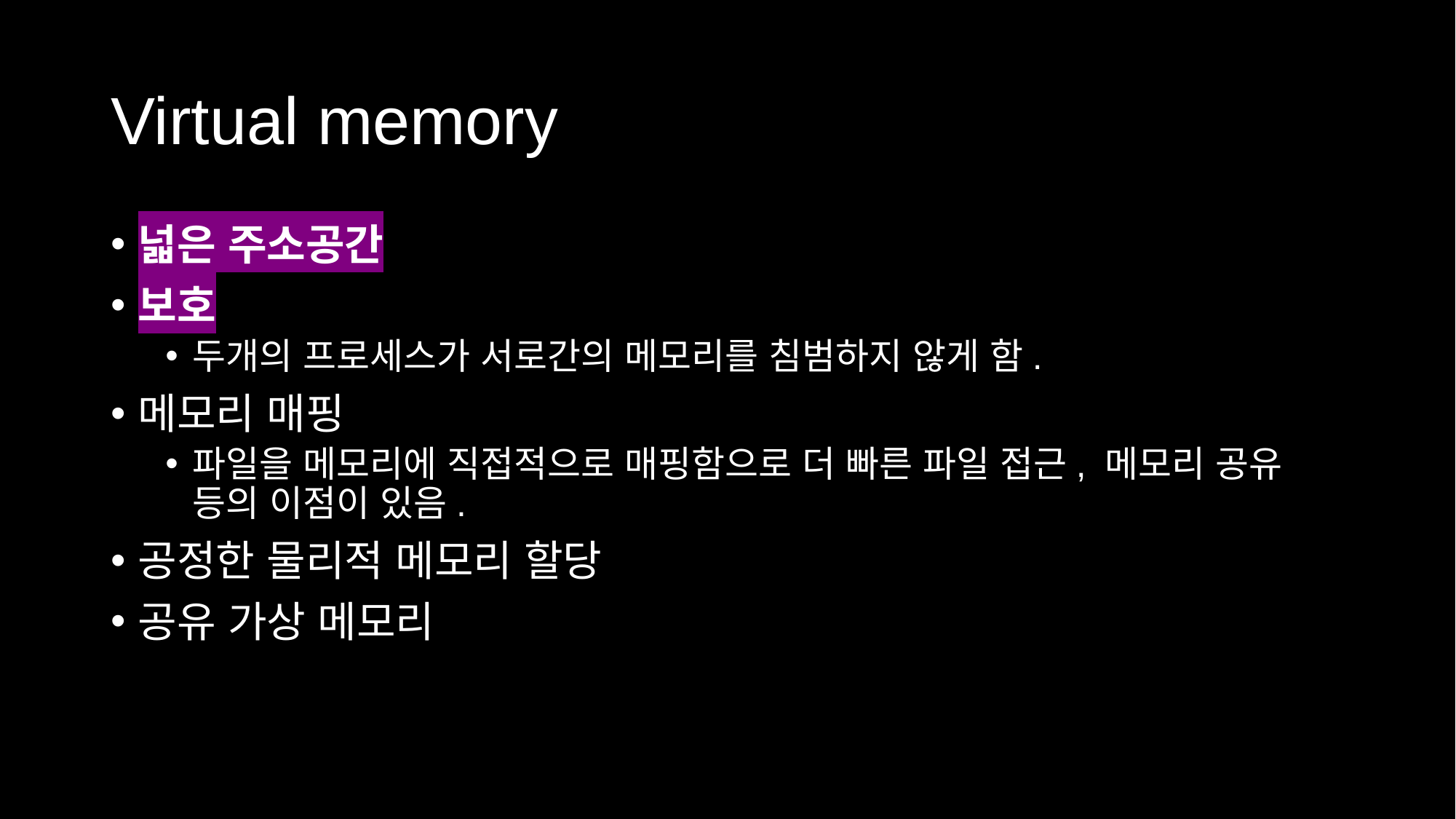

# Virtual memory
넓은 주소공간
보호
두개의 프로세스가 서로간의 메모리를 침범하지 않게 함.
메모리 매핑
파일을 메모리에 직접적으로 매핑함으로 더 빠른 파일 접근, 메모리 공유 등의 이점이 있음.
공정한 물리적 메모리 할당
공유 가상 메모리